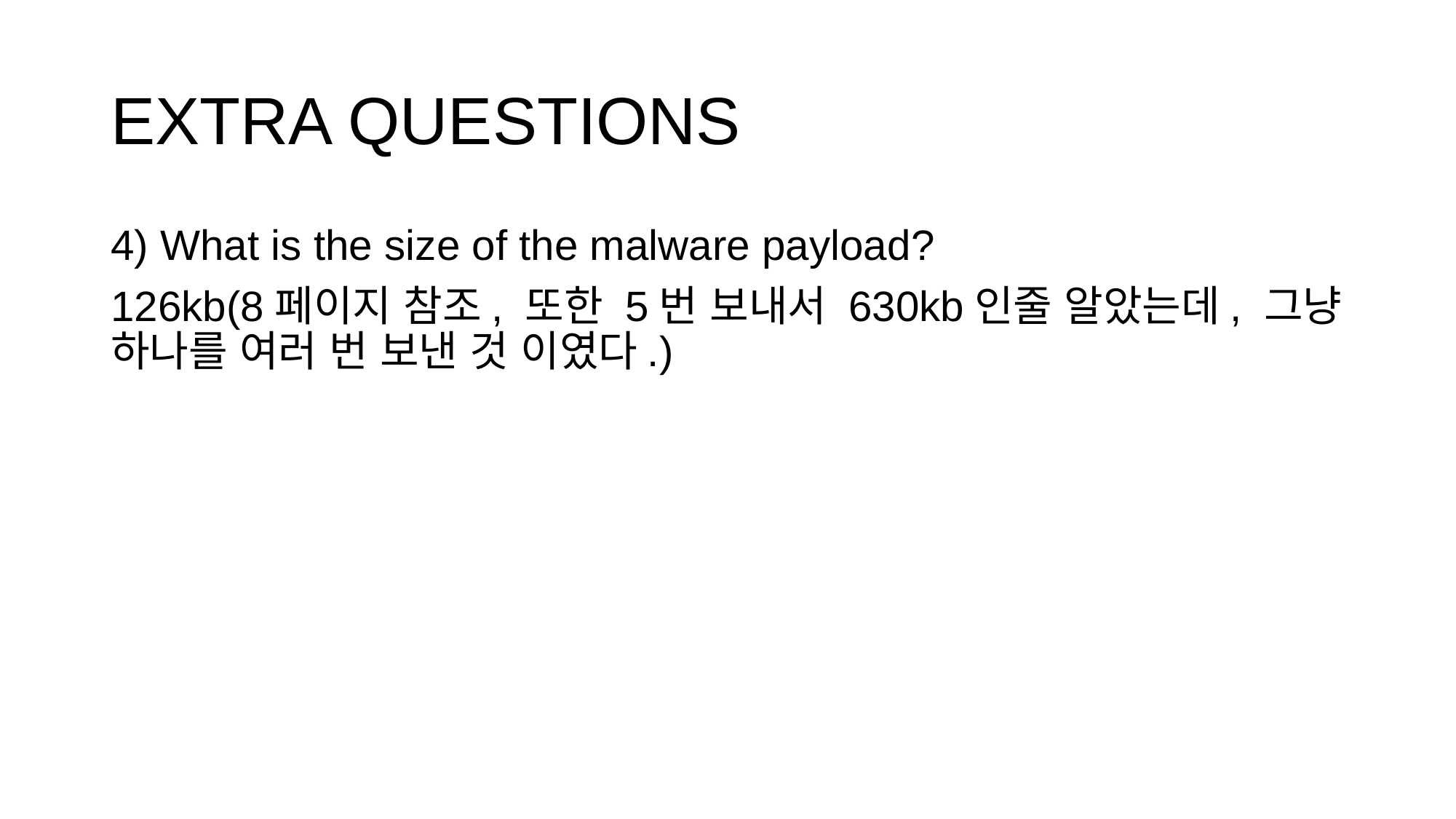

# EXTRA QUESTIONS
4) What is the size of the malware payload?
126kb(8페이지 참조, 또한 5번 보내서 630kb인줄 알았는데, 그냥 하나를 여러 번 보낸 것 이였다.)